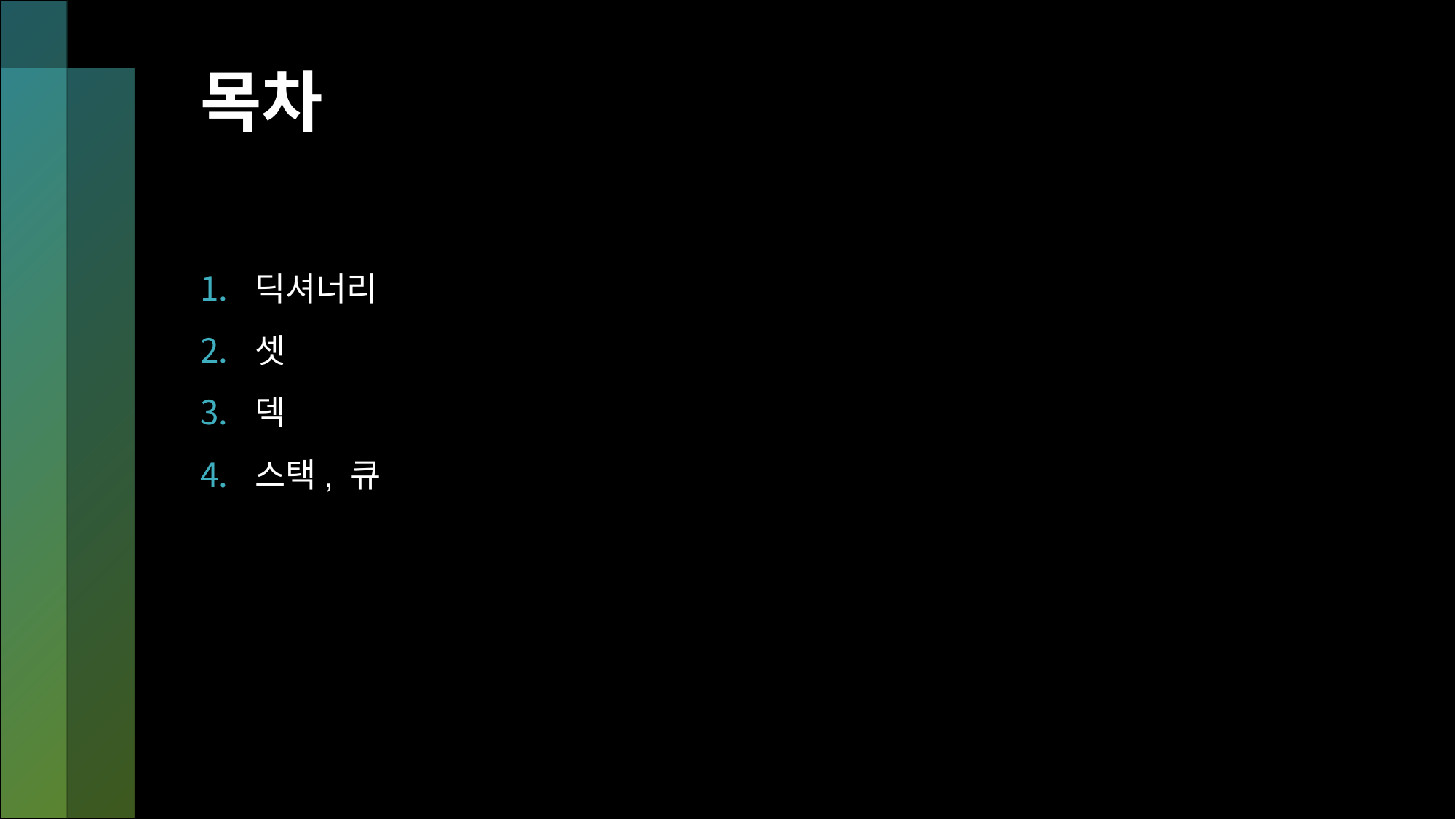

# 목차
딕셔너리
셋
덱
스택, 큐